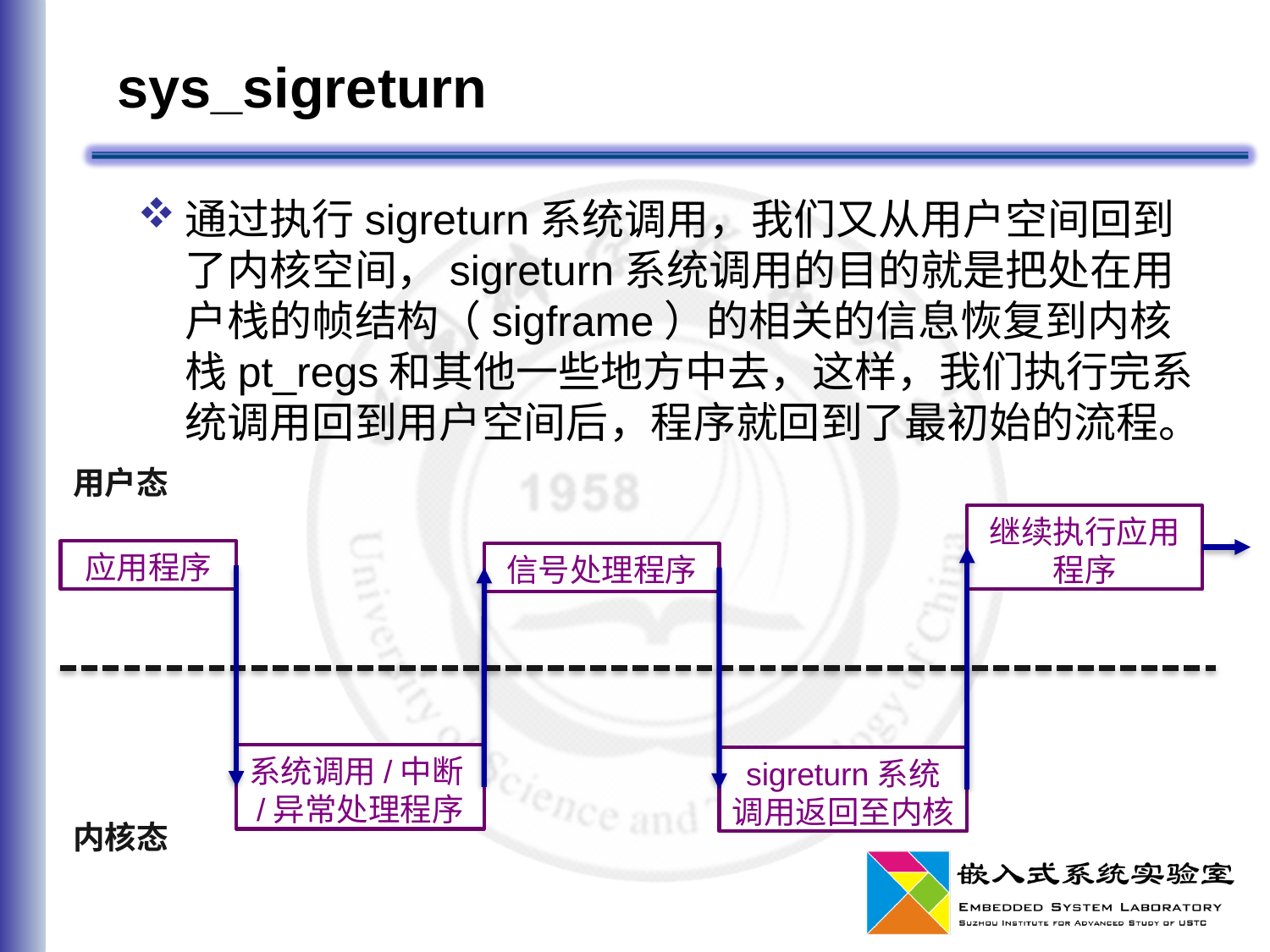

# sys_sigreturn
通过执行sigreturn系统调用，我们又从用户空间回到了内核空间，sigreturn系统调用的目的就是把处在用户栈的帧结构（sigframe）的相关的信息恢复到内核栈pt_regs和其他一些地方中去，这样，我们执行完系统调用回到用户空间后，程序就回到了最初始的流程。

用户态
继续执行应用程序
应用程序
信号处理程序
系统调用/中断/异常处理程序
sigreturn系统调用返回至内核
内核态